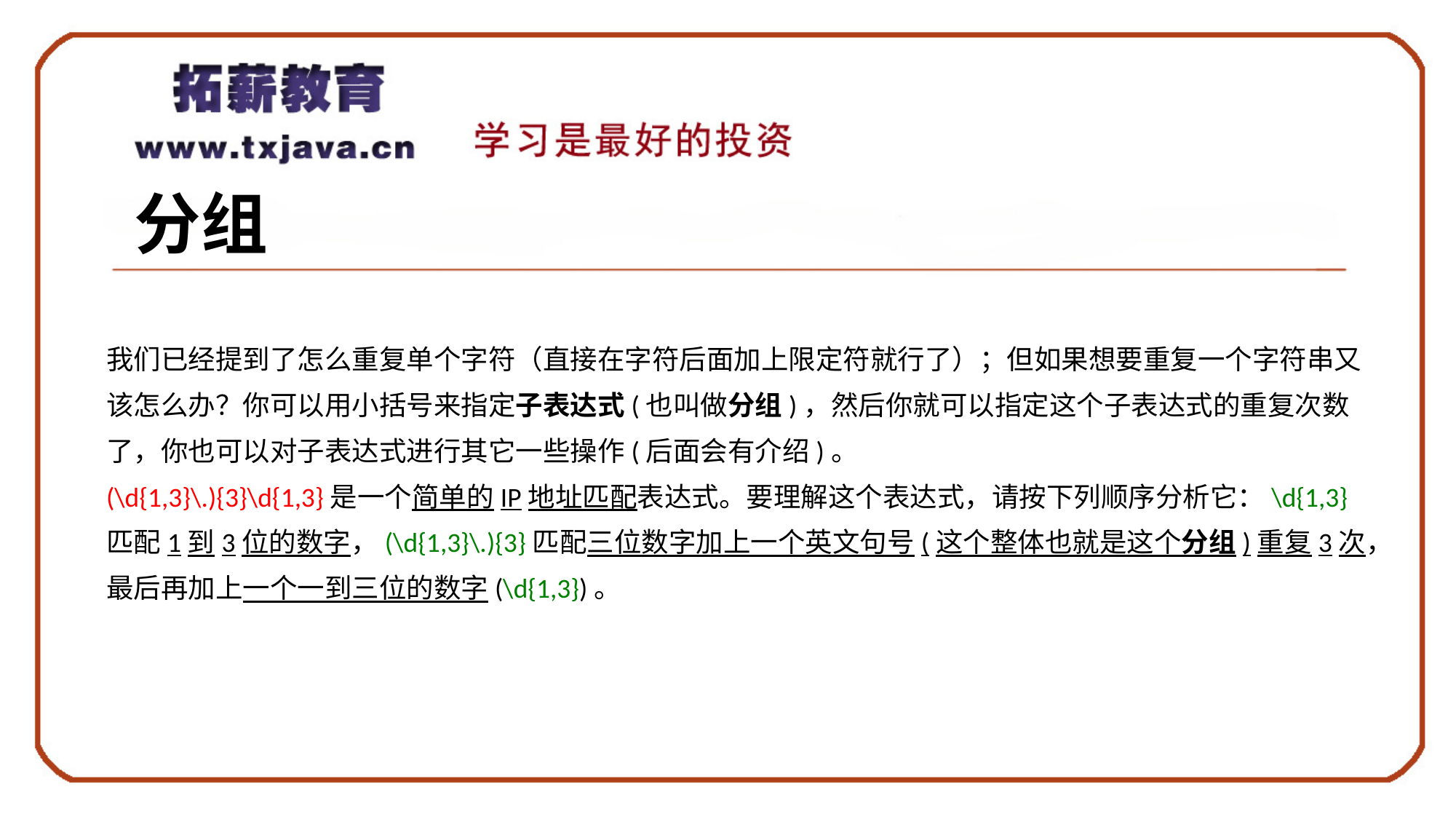

# 分组
我们已经提到了怎么重复单个字符（直接在字符后面加上限定符就行了）；但如果想要重复一个字符串又该怎么办？你可以用小括号来指定子表达式(也叫做分组)，然后你就可以指定这个子表达式的重复次数了，你也可以对子表达式进行其它一些操作(后面会有介绍)。
(\d{1,3}\.){3}\d{1,3}是一个简单的IP地址匹配表达式。要理解这个表达式，请按下列顺序分析它：\d{1,3}匹配1到3位的数字，(\d{1,3}\.){3}匹配三位数字加上一个英文句号(这个整体也就是这个分组)重复3次，最后再加上一个一到三位的数字(\d{1,3})。